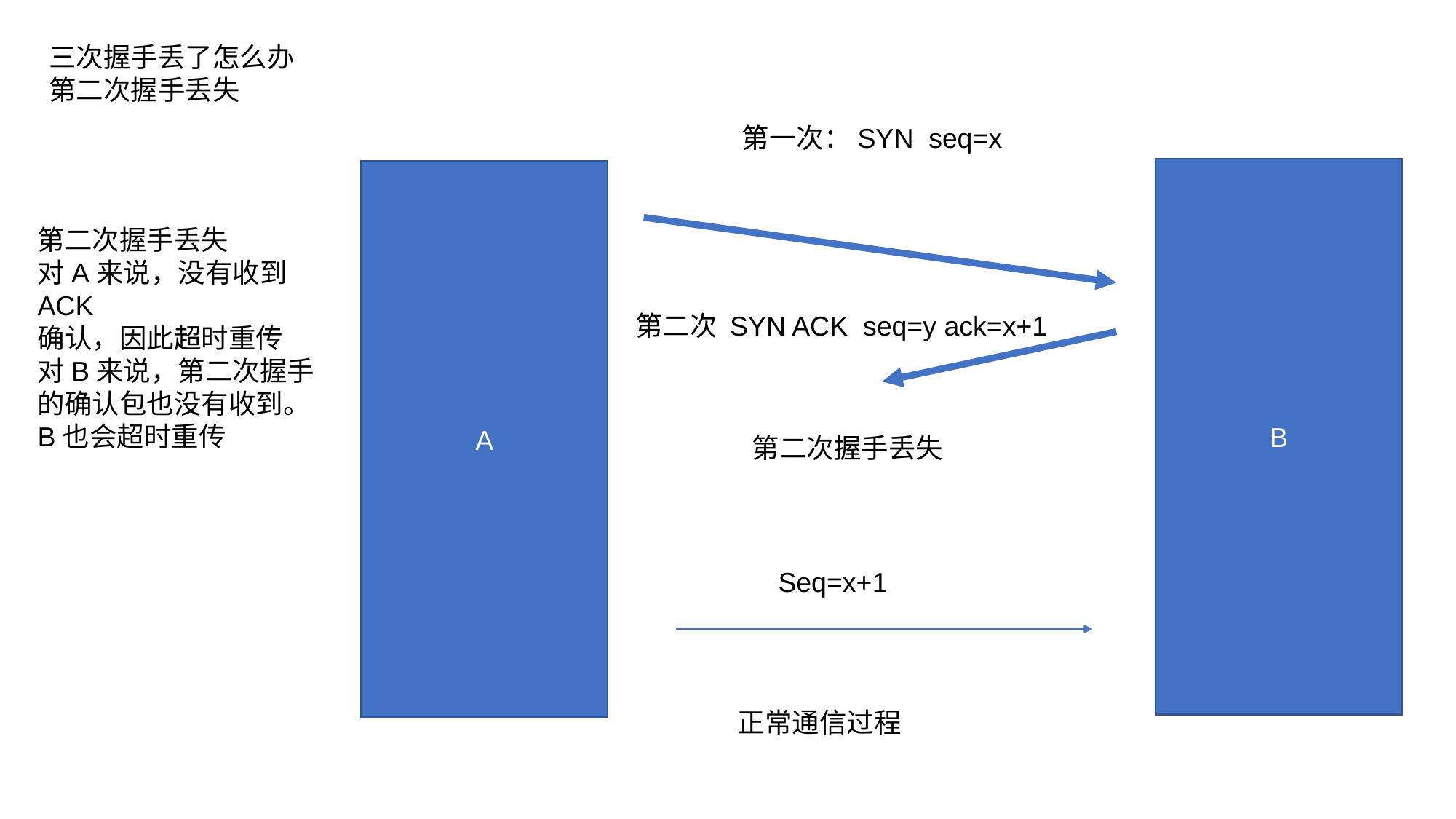

三次握手丢了怎么办
第二次握手丢失
 第一次：SYN  seq=x
B
A
第二次握手丢失
对A来说，没有收到ACK
确认，因此超时重传
对B来说，第二次握手的确认包也没有收到。
B也会超时重传

第二次 SYN ACK  seq=y ack=x+1
 第二次握手丢失
Seq=x+1
正常通信过程